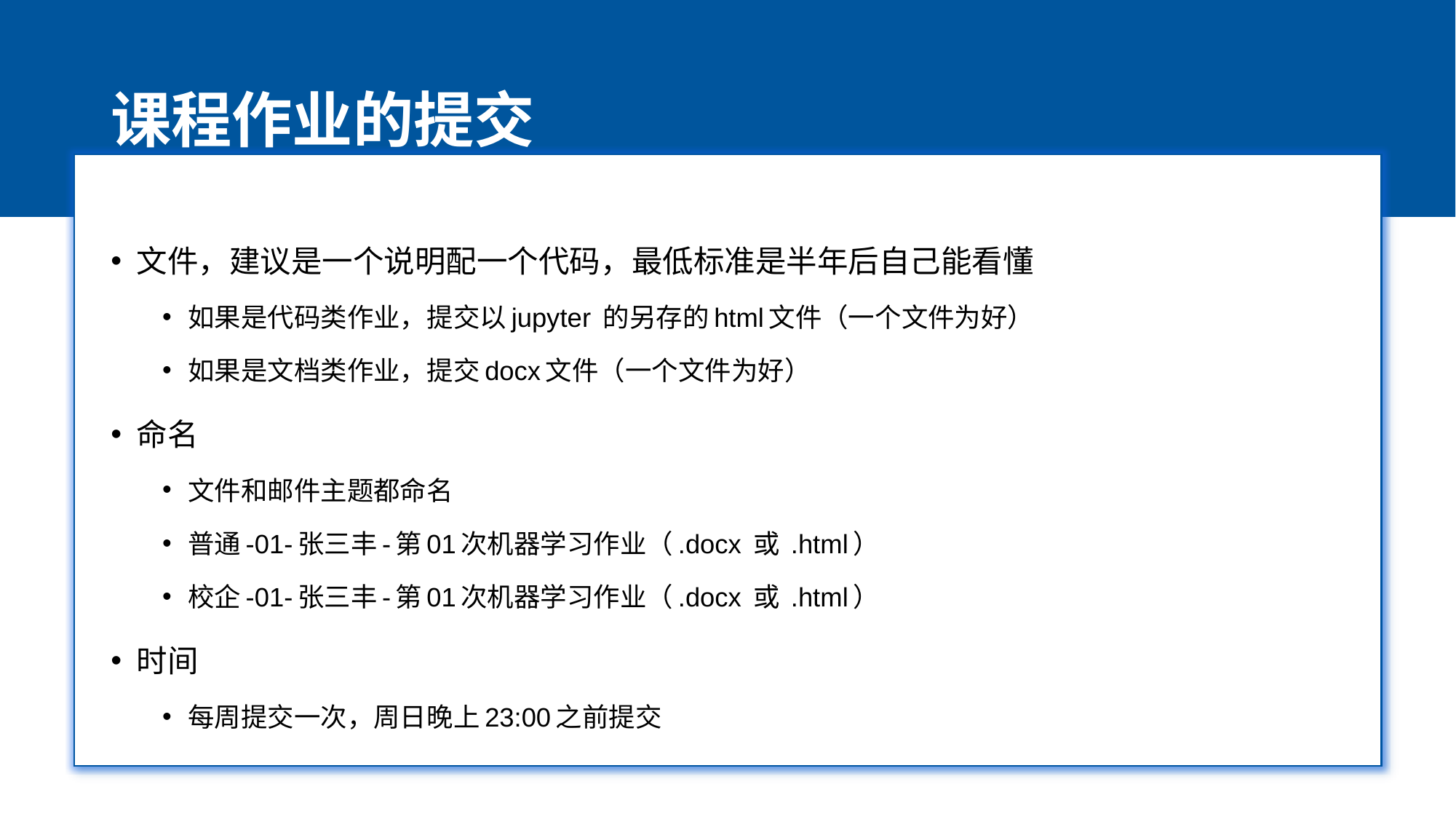

# 课程作业的提交
文件，建议是一个说明配一个代码，最低标准是半年后自己能看懂
如果是代码类作业，提交以jupyter 的另存的html文件（一个文件为好）
如果是文档类作业，提交docx文件（一个文件为好）
命名
文件和邮件主题都命名
普通-01-张三丰-第01次机器学习作业（.docx 或 .html）
校企-01-张三丰-第01次机器学习作业（.docx 或 .html）
时间
每周提交一次，周日晚上23:00之前提交